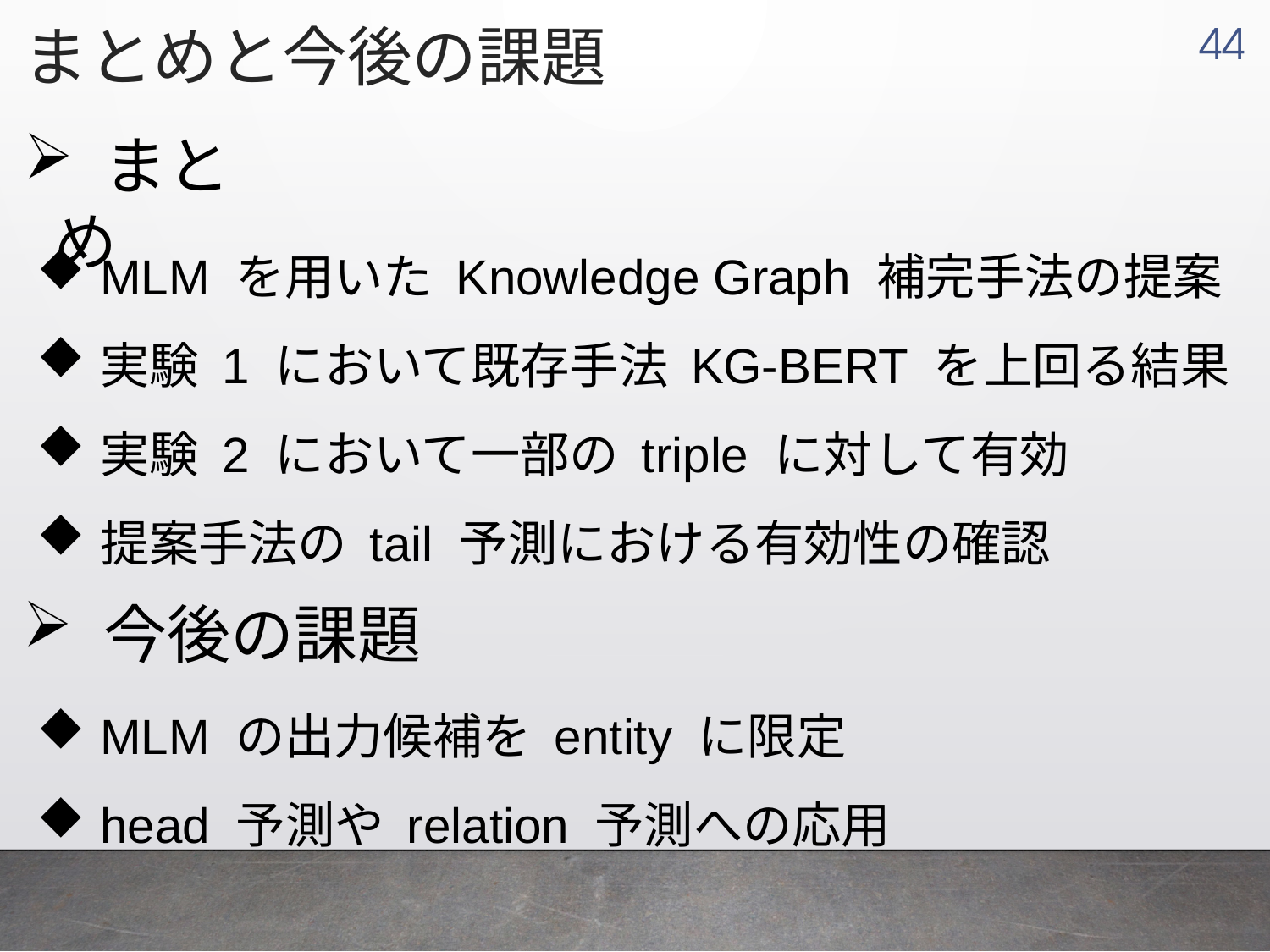

まとめと今後の課題
44
 まとめ
MLM を用いた Knowledge Graph 補完手法の提案
実験 1 において既存手法 KG-BERT を上回る結果
実験 2 において一部の triple に対して有効
提案手法の tail 予測における有効性の確認
 今後の課題
MLM の出力候補を entity に限定
head 予測や relation 予測への応用